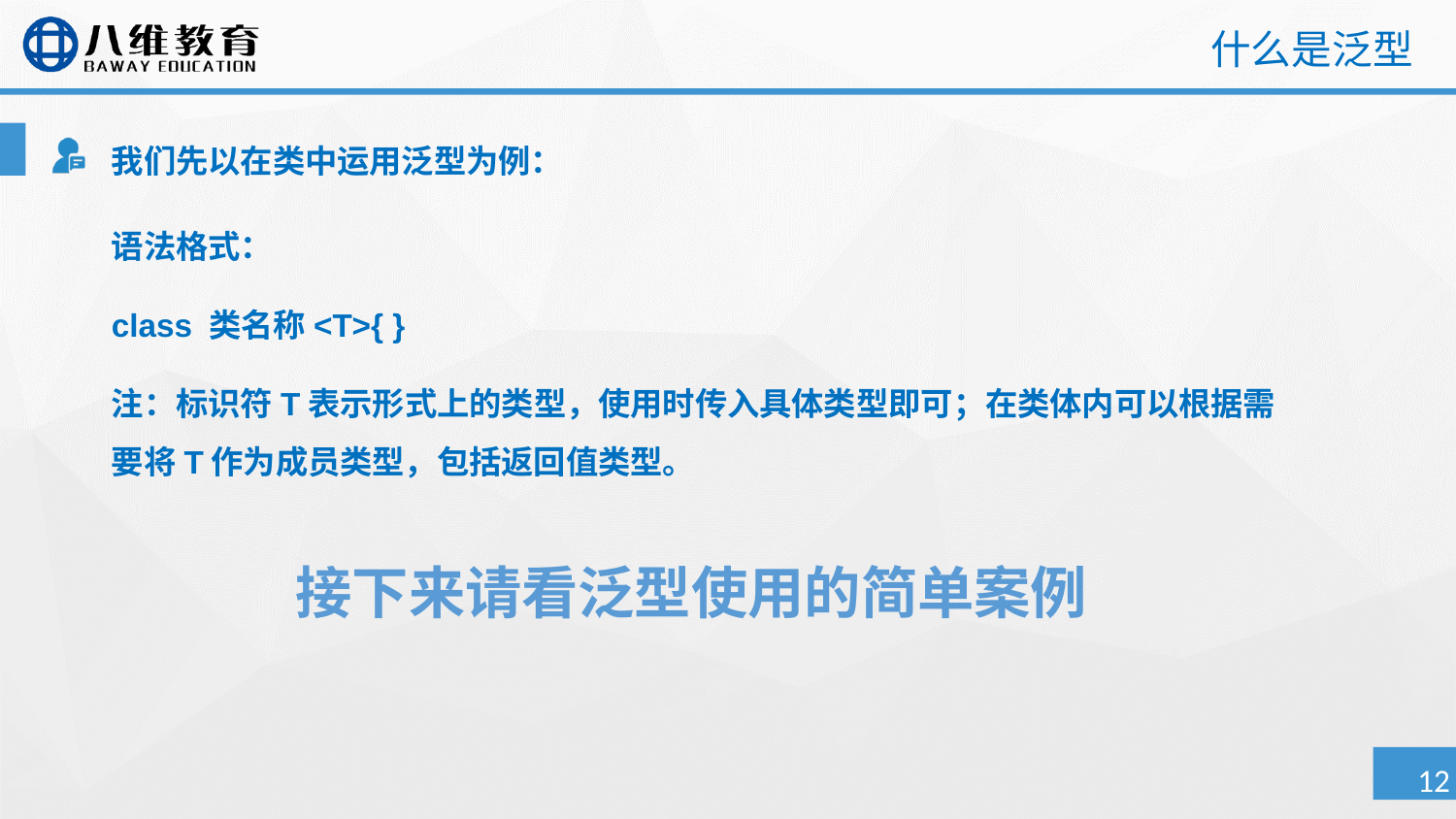

# 什么是泛型
我们先以在类中运用泛型为例：

语法格式：
class 类名称<T>{ }
注：标识符T表示形式上的类型，使用时传入具体类型即可；在类体内可以根据需要将T作为成员类型，包括返回值类型。
接下来请看泛型使用的简单案例